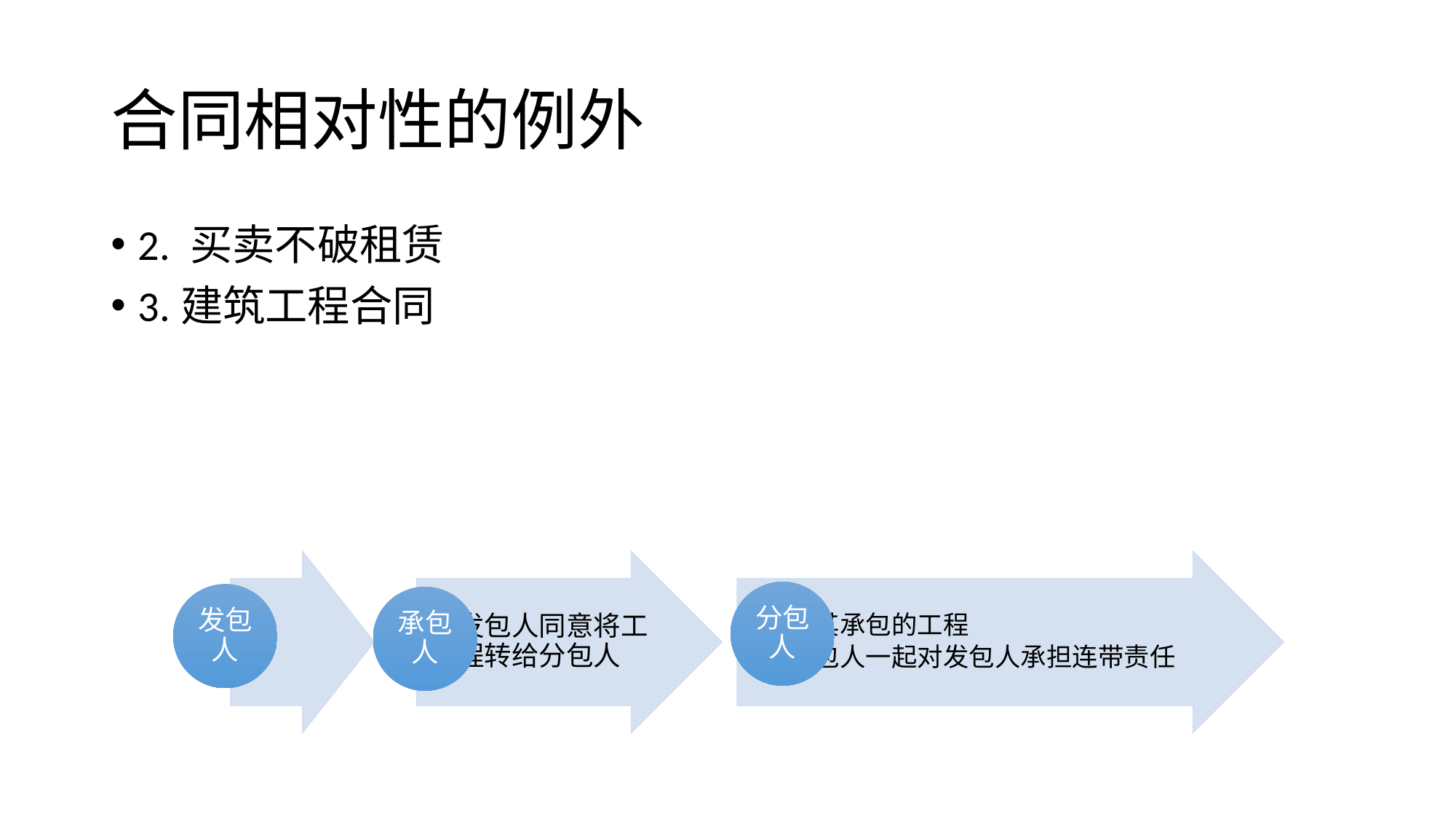

# 合同相对性的例外
2. 买卖不破租赁
3.建筑工程合同

发包人
经发包人同意将工程转给分包人
承包人
完成其承包的工程
与承包人一起对发包人承担连带责任
分包人